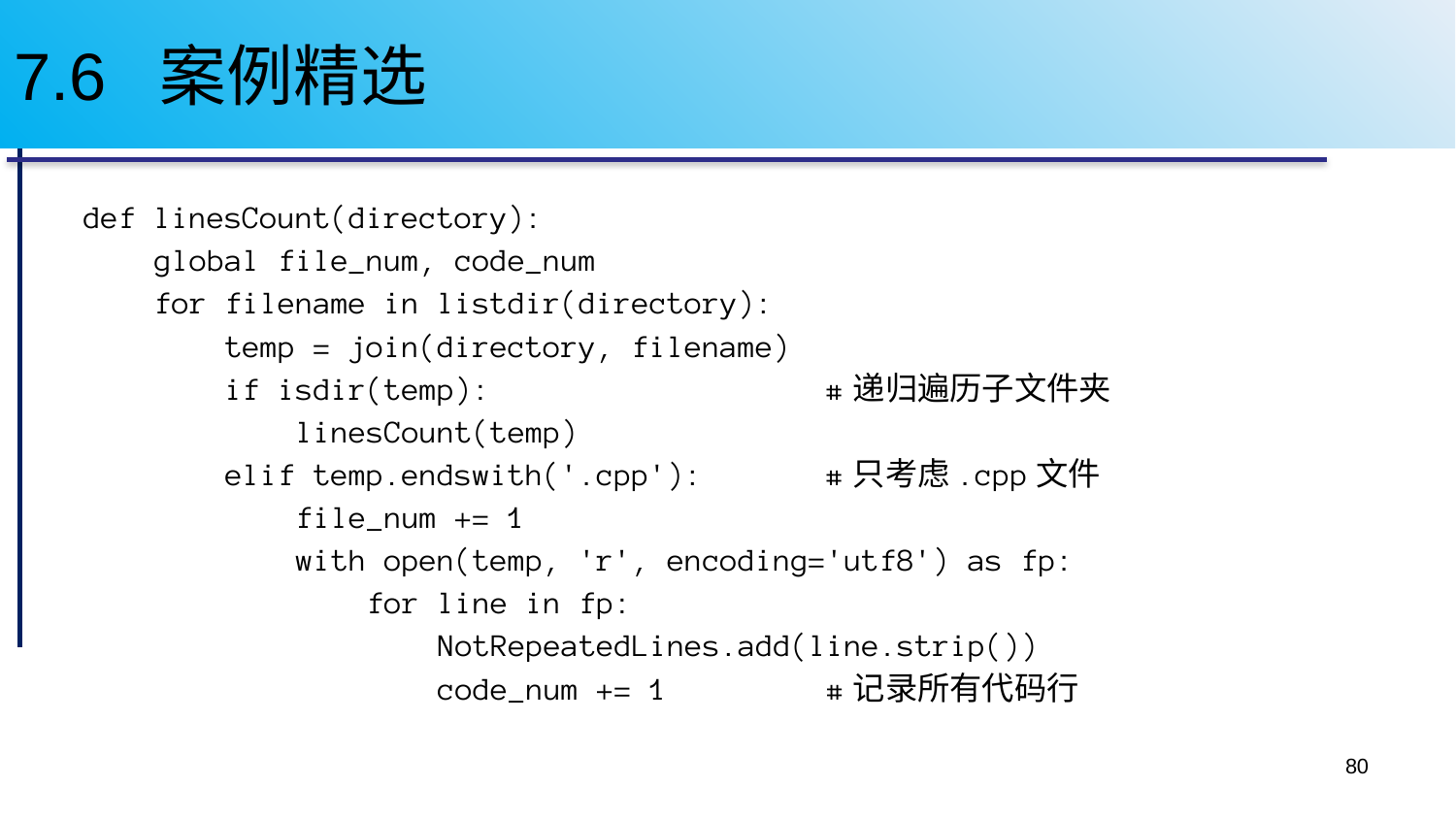

# 7.6  案例精选
def linesCount(directory):
    global file_num, code_num
    for filename in listdir(directory):
        temp = join(directory, filename)
        if isdir(temp):                   #递归遍历子文件夹
            linesCount(temp)
        elif temp.endswith('.cpp'):       #只考虑.cpp文件
            file_num += 1
            with open(temp, 'r', encoding='utf8') as fp:
                for line in fp:
                    NotRepeatedLines.add(line.strip())
                    code_num += 1         #记录所有代码行
80